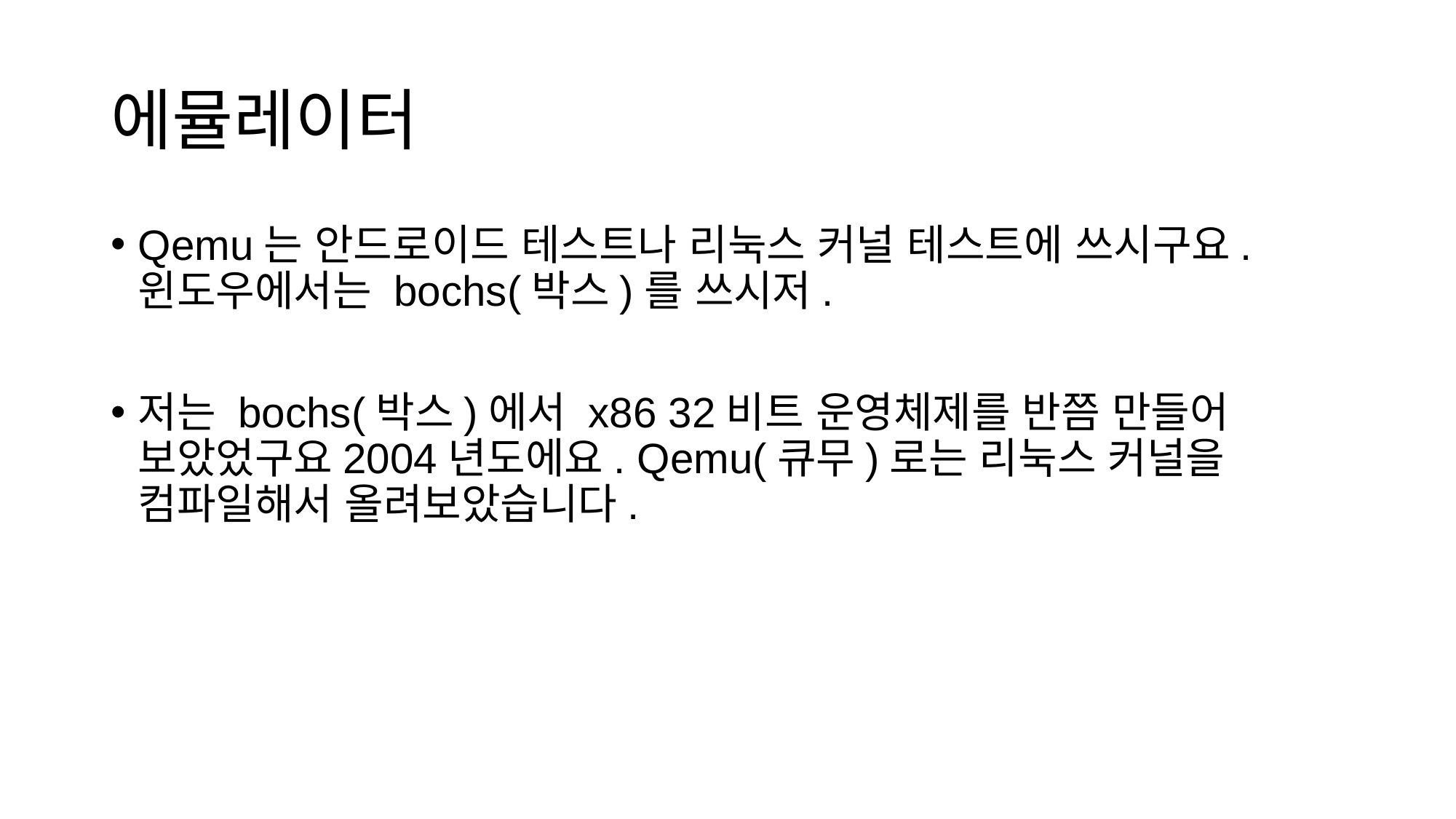

# 에뮬레이터
Qemu는 안드로이드 테스트나 리눅스 커널 테스트에 쓰시구요. 윈도우에서는 bochs(박스)를 쓰시저.

저는 bochs(박스)에서 x86 32비트 운영체제를 반쯤 만들어 보았었구요2004년도에요. Qemu(큐무)로는 리눅스 커널을 컴파일해서 올려보았습니다.